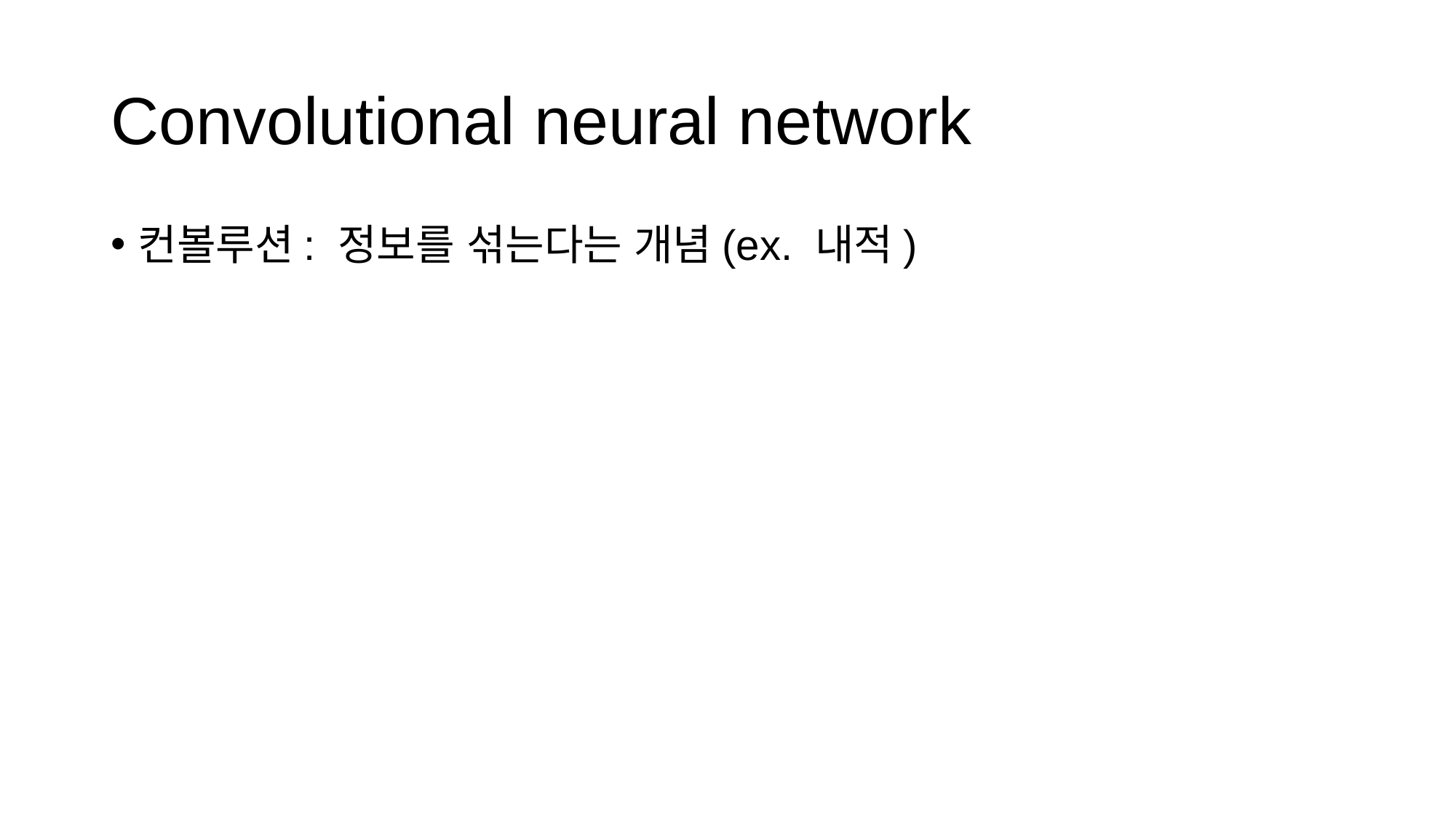

# Convolutional neural network
컨볼루션: 정보를 섞는다는 개념(ex. 내적)